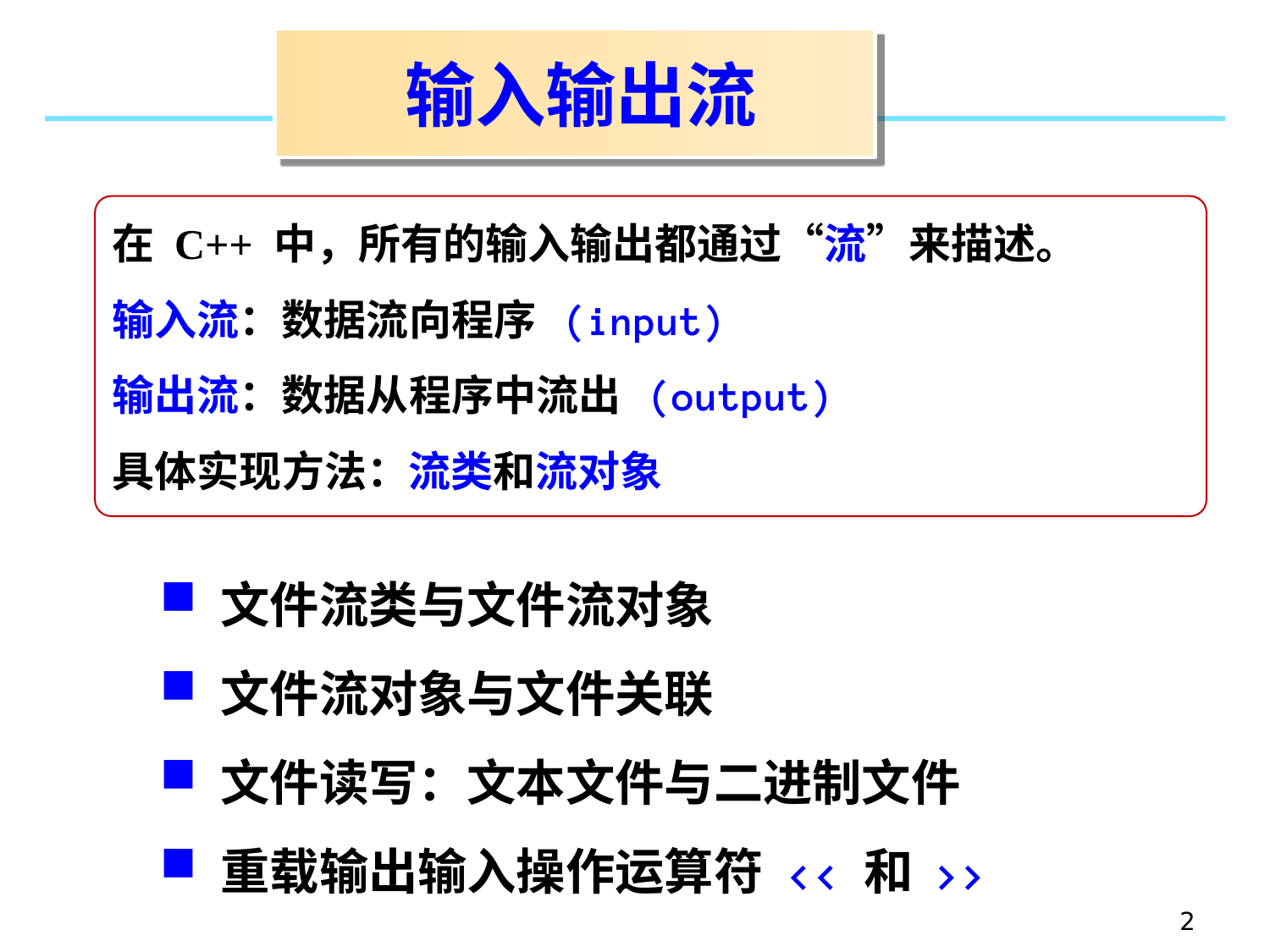

# 输入输出流
在 C++ 中，所有的输入输出都通过“流”来描述。
输入流：数据流向程序  (input)
输出流：数据从程序中流出  (output)
具体实现方法：流类和流对象
 文件流类与文件流对象
 文件流对象与文件关联
 文件读写：文本文件与二进制文件
 重载输出输入操作运算符 << 和 >>
2